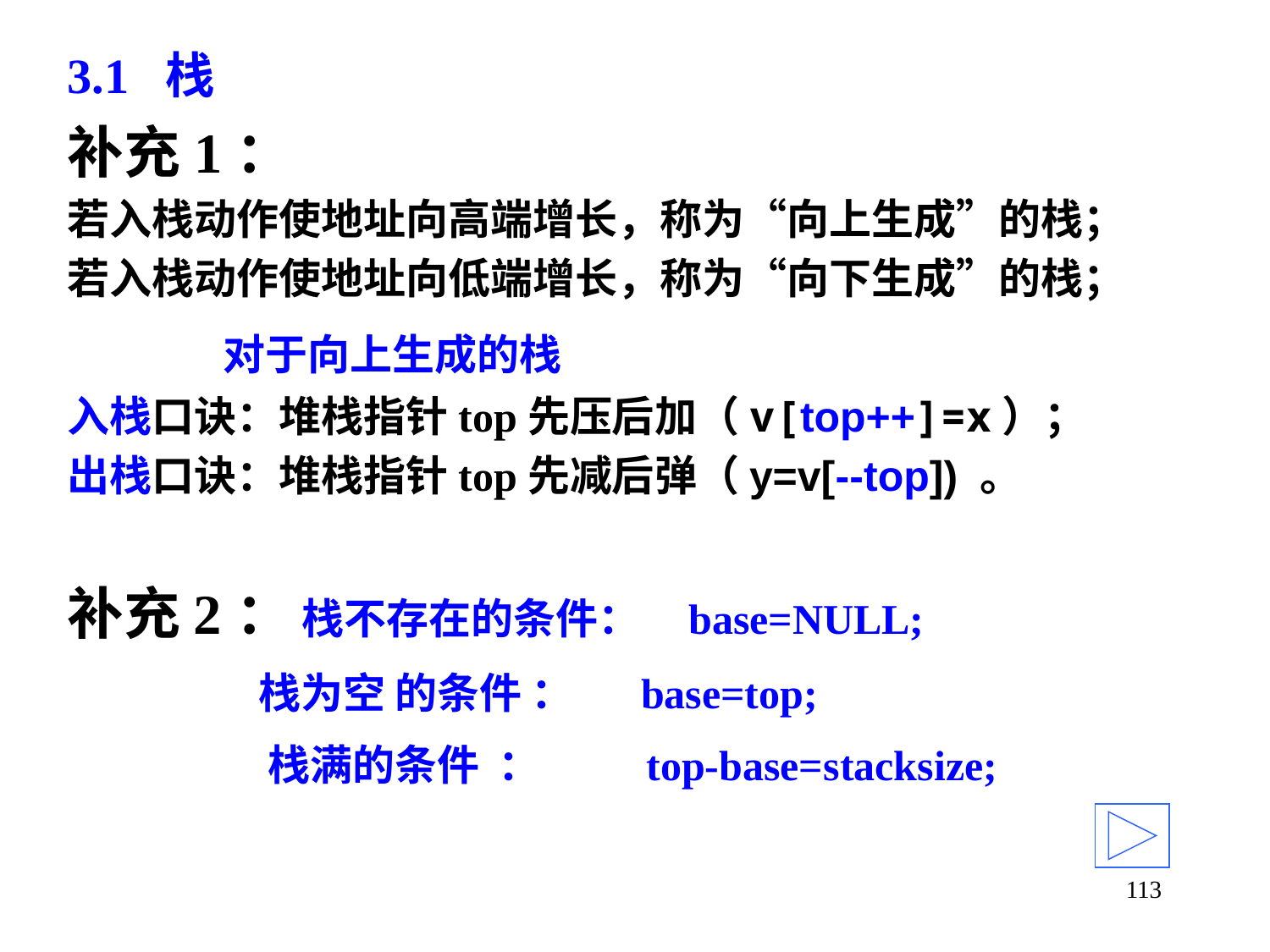

3.1  栈
补充1：
若入栈动作使地址向高端增长，称为“向上生成”的栈；
若入栈动作使地址向低端增长，称为“向下生成”的栈；
           对于向上生成的栈
入栈口诀：堆栈指针top先压后加（v[top++]=x）；
出栈口诀：堆栈指针top先减后弹（y=v[--top]) 。
补充2： 栈不存在的条件：    base=NULL;
                   栈为空 的条件 ：      base=top;
                    栈满的条件  ：          top-base=stacksize;

113